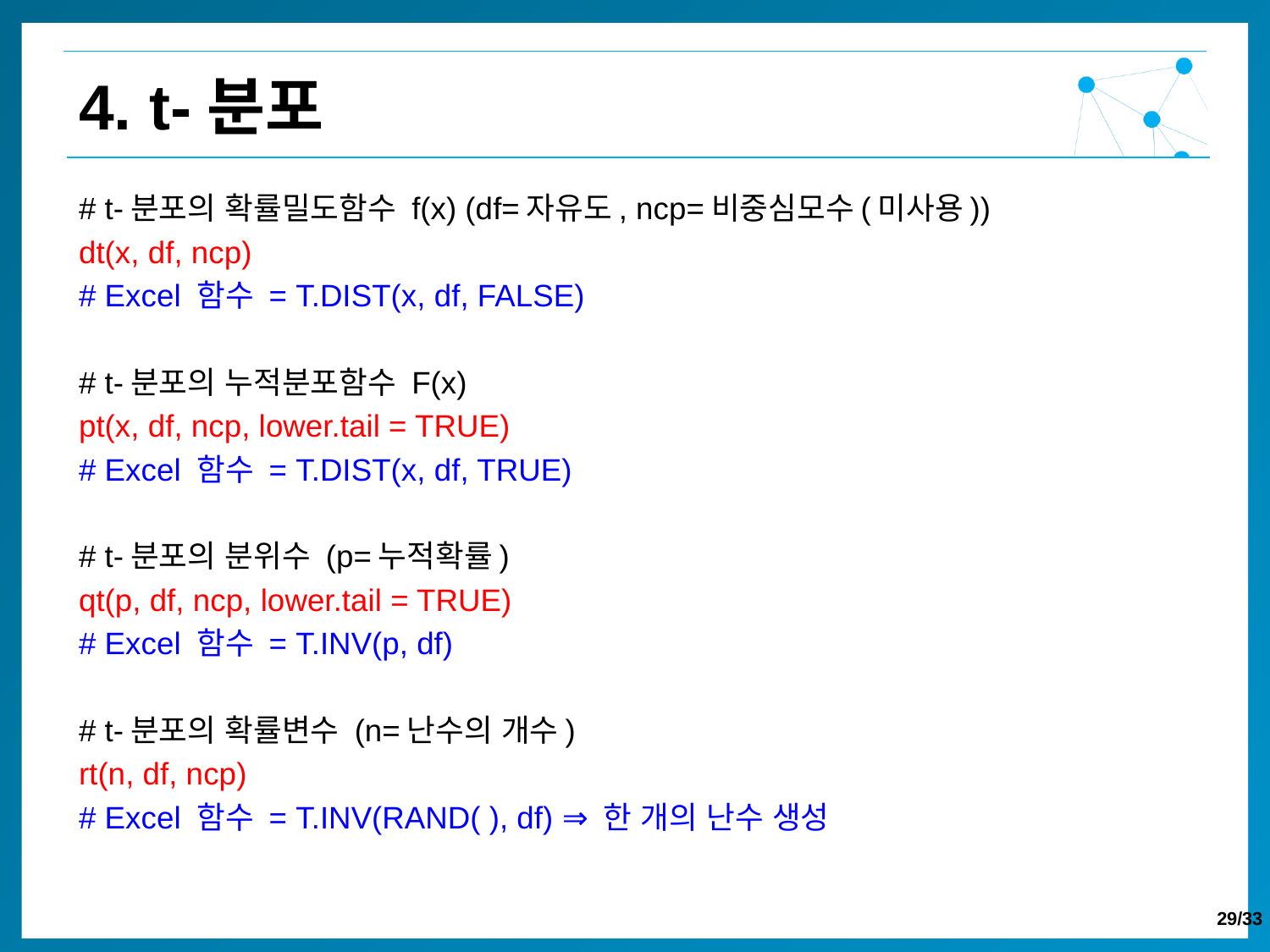

4. t-분포
# t-분포의 확률밀도함수 f(x) (df=자유도, ncp=비중심모수(미사용))
dt(x, df, ncp)
# Excel 함수 = T.DIST(x, df, FALSE)

# t-분포의 누적분포함수 F(x)
pt(x, df, ncp, lower.tail = TRUE)
# Excel 함수 = T.DIST(x, df, TRUE)

# t-분포의 분위수 (p=누적확률)
qt(p, df, ncp, lower.tail = TRUE)
# Excel 함수 = T.INV(p, df)

# t-분포의 확률변수 (n=난수의 개수)
rt(n, df, ncp)
# Excel 함수 = T.INV(RAND( ), df) ⇒ 한 개의 난수 생성